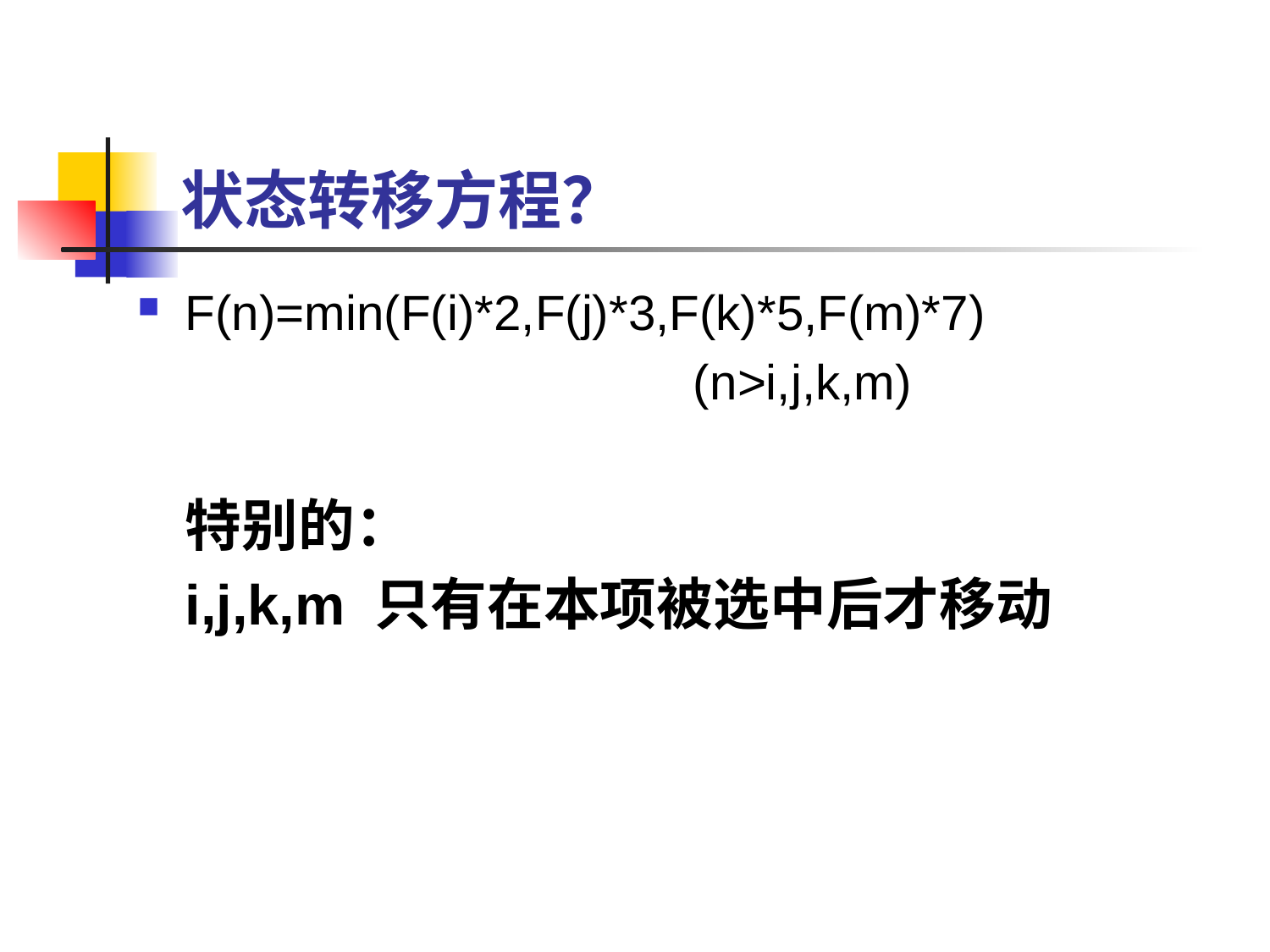

# 状态转移方程？
F(n)=min(F(i)*2,F(j)*3,F(k)*5,F(m)*7)
					(n>i,j,k,m)

	特别的：
	i,j,k,m 只有在本项被选中后才移动